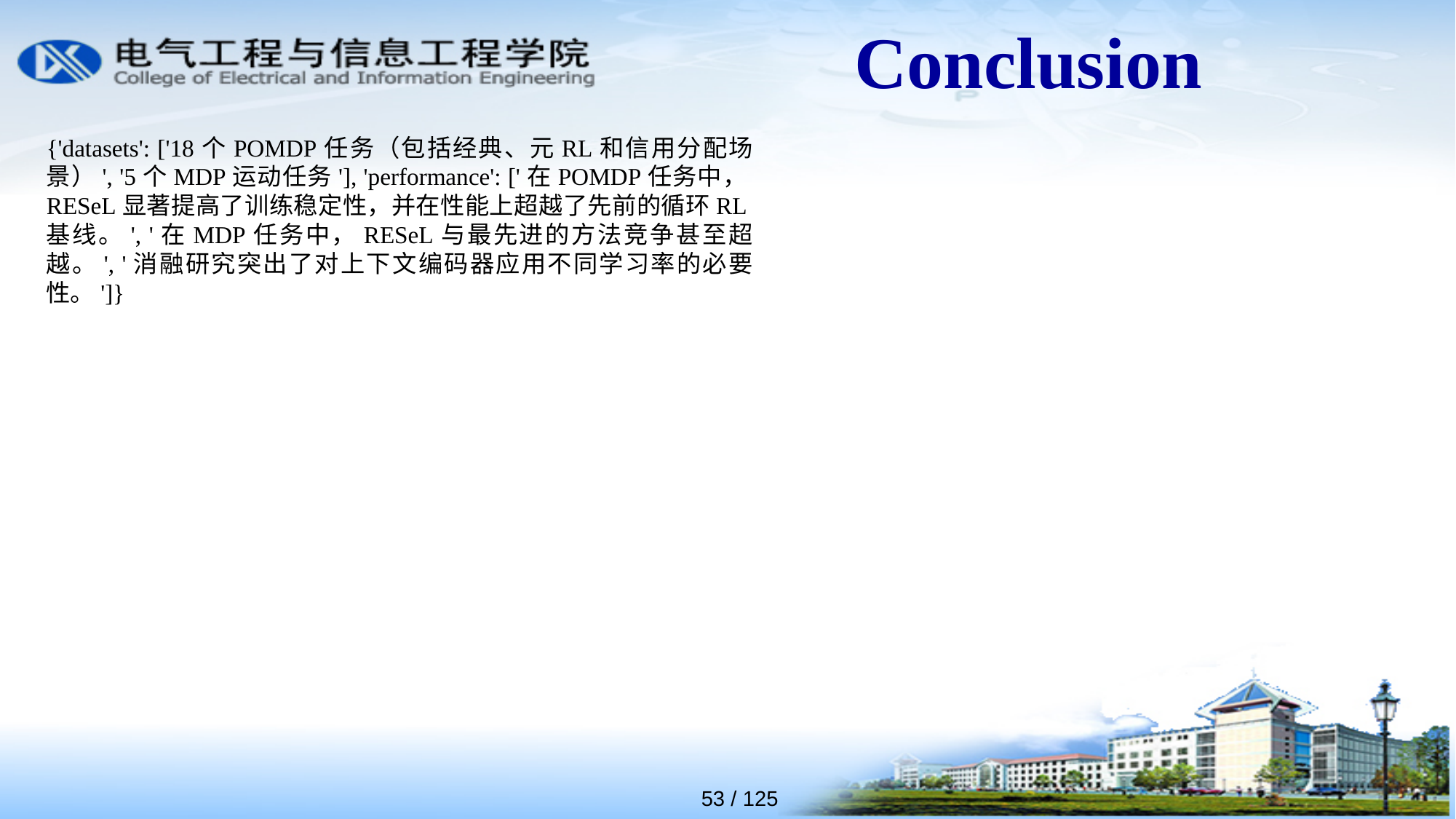

Conclusion
{'datasets': ['18个POMDP任务（包括经典、元RL和信用分配场景）', '5个MDP运动任务'], 'performance': ['在POMDP任务中，RESeL显著提高了训练稳定性，并在性能上超越了先前的循环RL基线。', '在MDP任务中，RESeL与最先进的方法竞争甚至超越。', '消融研究突出了对上下文编码器应用不同学习率的必要性。']}
53 / 125